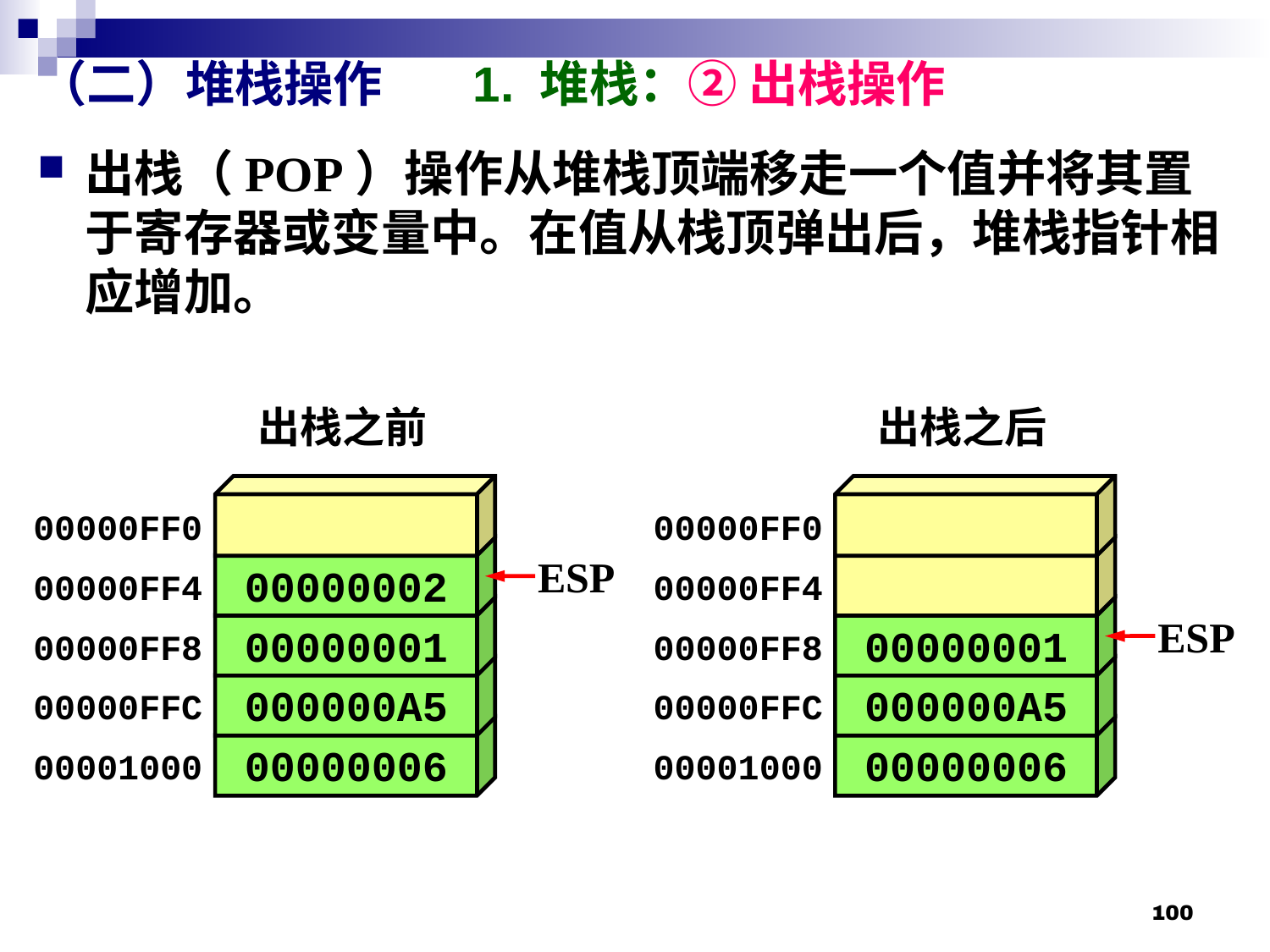

# （二）堆栈操作       1. 堆栈：② 出栈操作
出栈（POP）操作从堆栈顶端移走一个值并将其置于寄存器或变量中。在值从栈顶弹出后，堆栈指针相应增加。
出栈之前
出栈之后

00000FF0
00000FF4
00000FF8
00000FFC
00001000
00000FF0
00000FF4
00000FF8
00000FFC
00001000
00000002

ESP

00000001
00000001
ESP

000000A5
000000A5
00000006
00000006
100